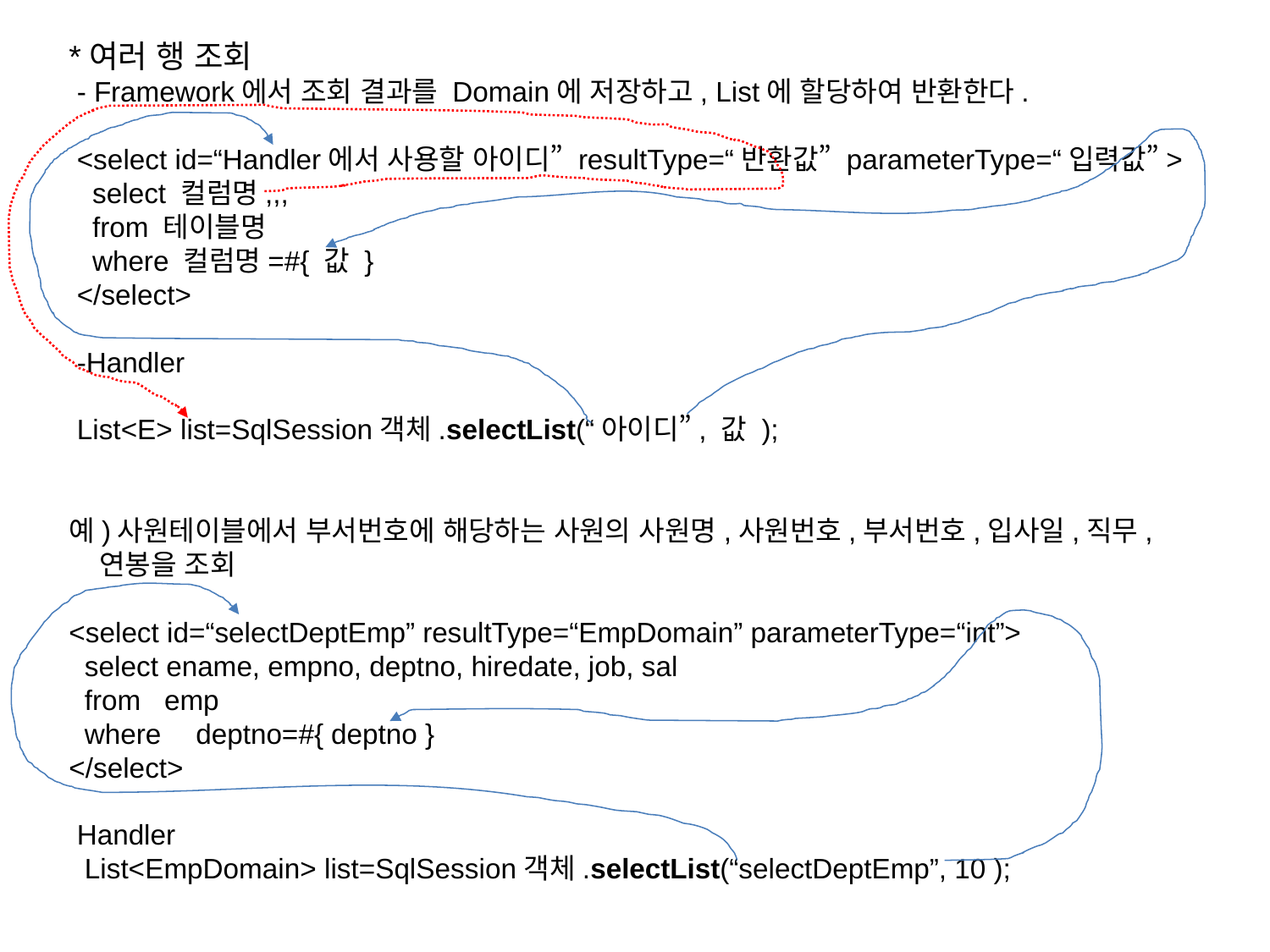

*여러 행 조회
 - Framework에서 조회 결과를 Domain에 저장하고, List에 할당하여 반환한다.

 <select id=“Handler에서 사용할 아이디” resultType=“반환값” parameterType=“입력값”>
   select 컬럼명,,,
   from 테이블명
   where 컬럼명=#{ 값 }
 </select>

 -Handler

 List<E> list=SqlSession객체.selectList(“아이디”, 값 );

예)사원테이블에서 부서번호에 해당하는 사원의 사원명,사원번호,부서번호,입사일,직무,
   연봉을 조회

<select id=“selectDeptEmp” resultType=“EmpDomain” parameterType=“int”>
  select ename, empno, deptno, hiredate, job, sal
  from   emp
  where	deptno=#{ deptno }
</select>

 Handler
  List<EmpDomain> list=SqlSession객체.selectList(“selectDeptEmp”, 10 );